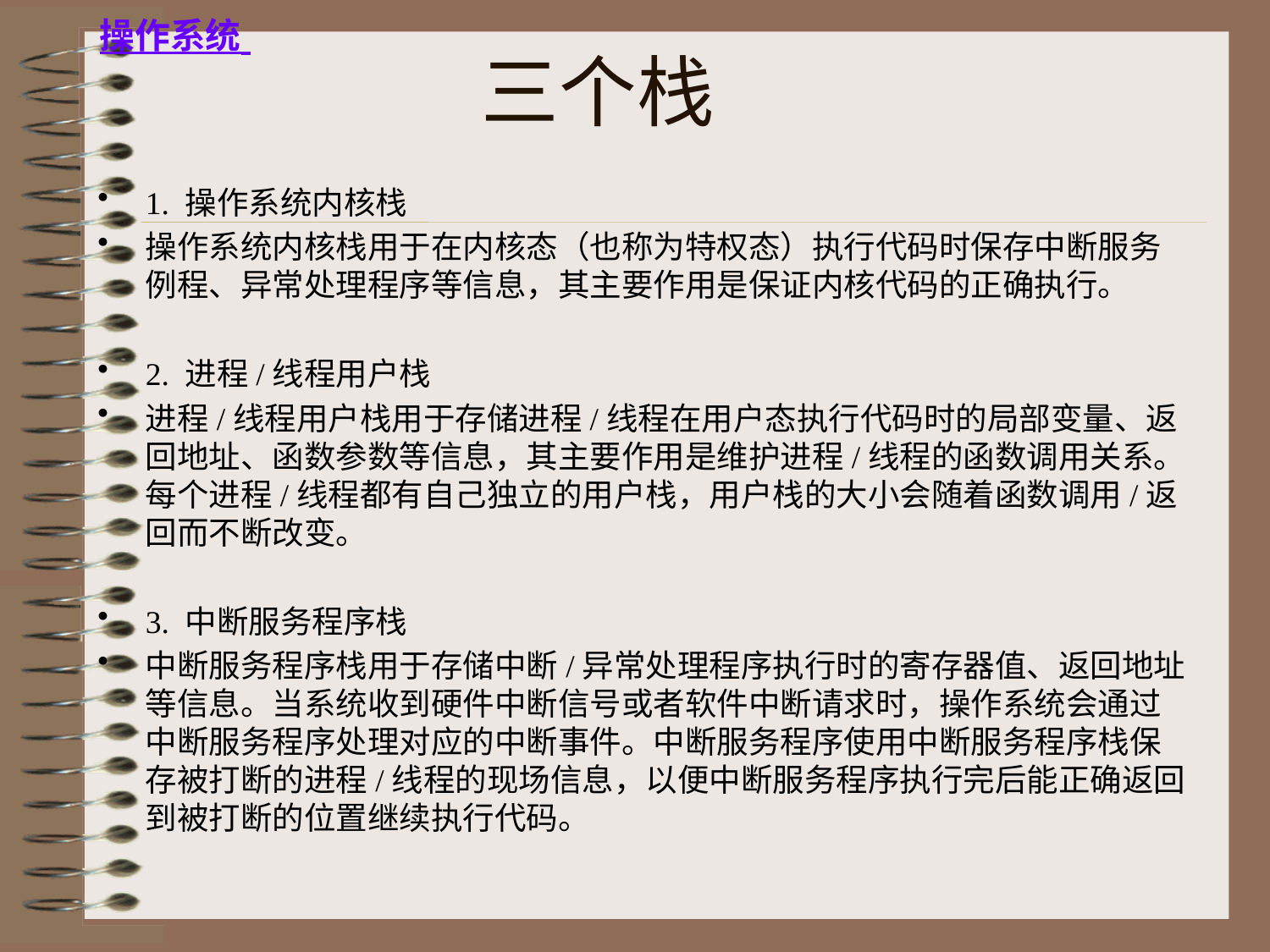

# 三个栈
1. 操作系统内核栈
操作系统内核栈用于在内核态（也称为特权态）执行代码时保存中断服务例程、异常处理程序等信息，其主要作用是保证内核代码的正确执行。

2. 进程/线程用户栈
进程/线程用户栈用于存储进程/线程在用户态执行代码时的局部变量、返回地址、函数参数等信息，其主要作用是维护进程/线程的函数调用关系。每个进程/线程都有自己独立的用户栈，用户栈的大小会随着函数调用/返回而不断改变。

3. 中断服务程序栈
中断服务程序栈用于存储中断/异常处理程序执行时的寄存器值、返回地址等信息。当系统收到硬件中断信号或者软件中断请求时，操作系统会通过中断服务程序处理对应的中断事件。中断服务程序使用中断服务程序栈保存被打断的进程/线程的现场信息，以便中断服务程序执行完后能正确返回到被打断的位置继续执行代码。